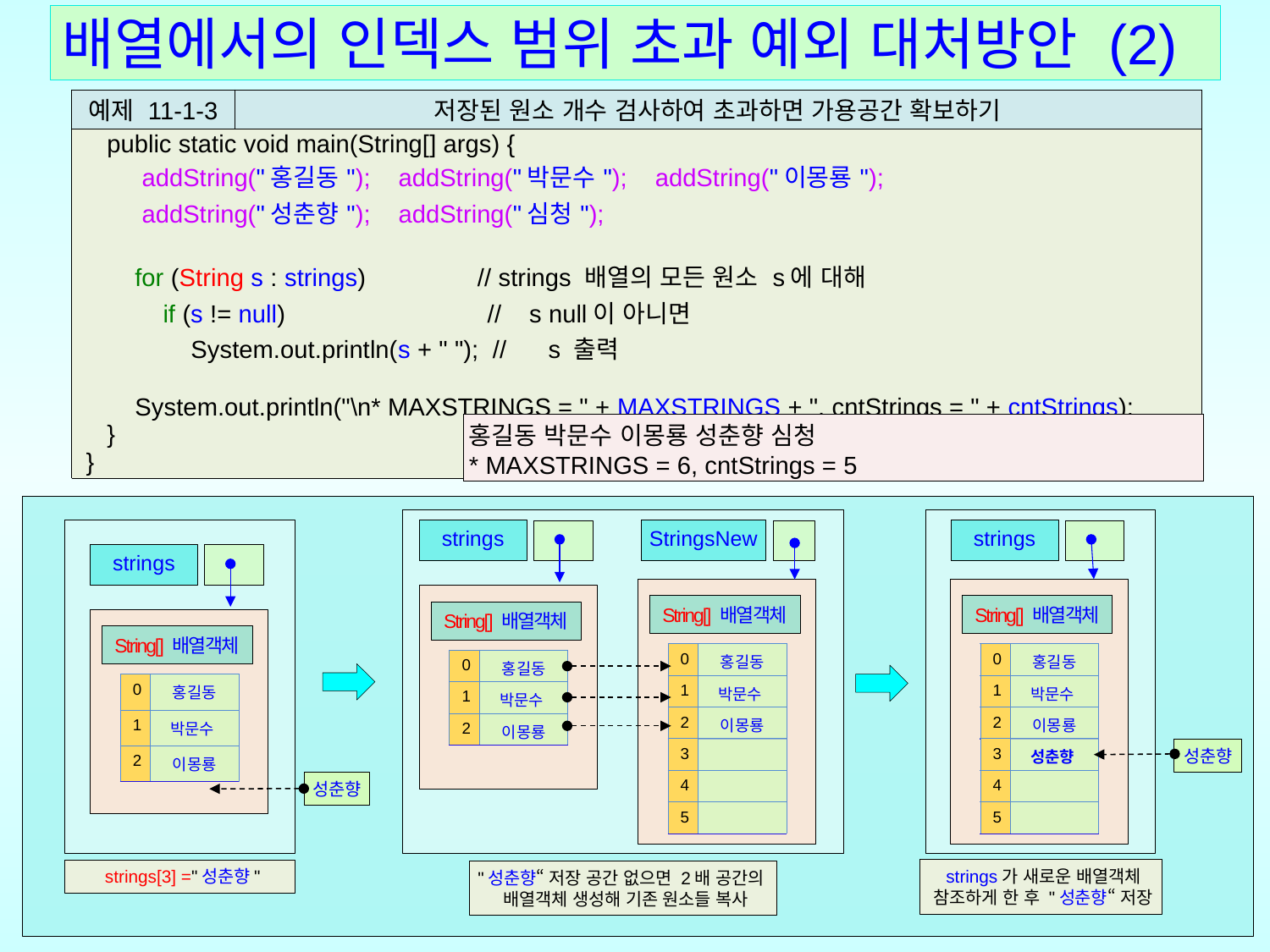

# 배열에서의 인덱스 범위 초과 예외 대처방안 (2)
| 예제 11-1-3 | 저장된 원소 개수 검사하여 초과하면 가용공간 확보하기 |
| --- | --- |
| public static void main(String[] args) { addString("홍길동"); addString("박문수"); addString("이몽룡"); addString("성춘향"); addString("심청"); for (String s : strings) // strings 배열의 모든 원소 s에 대해 if (s != null) // s null이 아니면 System.out.println(s + " "); // s 출력 System.out.println("\n\* MAXSTRINGS = " + MAXSTRINGS + ", cntStrings = " + cntStrings); } } |  |
| 홍길동 박문수 이몽룡 성춘향 심청 \* MAXSTRINGS = 6, cntStrings = 5 |
| --- |

strings
StringsNew
strings

strings

String[] 배열객체
String[] 배열객체
String[] 배열객체

String[] 배열객체
| 0 | 홍길동 |
| --- | --- |
| 1 | 박문수 |
| 2 | 이몽룡 |
| 0 | 홍길동 |
| --- | --- |
| 1 | 박문수 |
| 2 | 이몽룡 |
| 0 | 홍길동 |
| --- | --- |
| 1 | 박문수 |
| 2 | 이몽룡 |

| 0 | 홍길동 |
| --- | --- |
| 1 | 박문수 |
| 2 | 이몽룡 |
| 3 |  |
| --- | --- |
| 4 |  |
| 5 |  |
| 3 | 성춘향 |
| --- | --- |
| 4 |  |
| 5 |  |
성춘향
성춘향
strings가 새로운 배열객체
참조하게 한 후 "성춘향“ 저장
strings[3] ="성춘향"
"성춘향“ 저장 공간 없으면 2배 공간의
배열객체 생성해 기존 원소들 복사